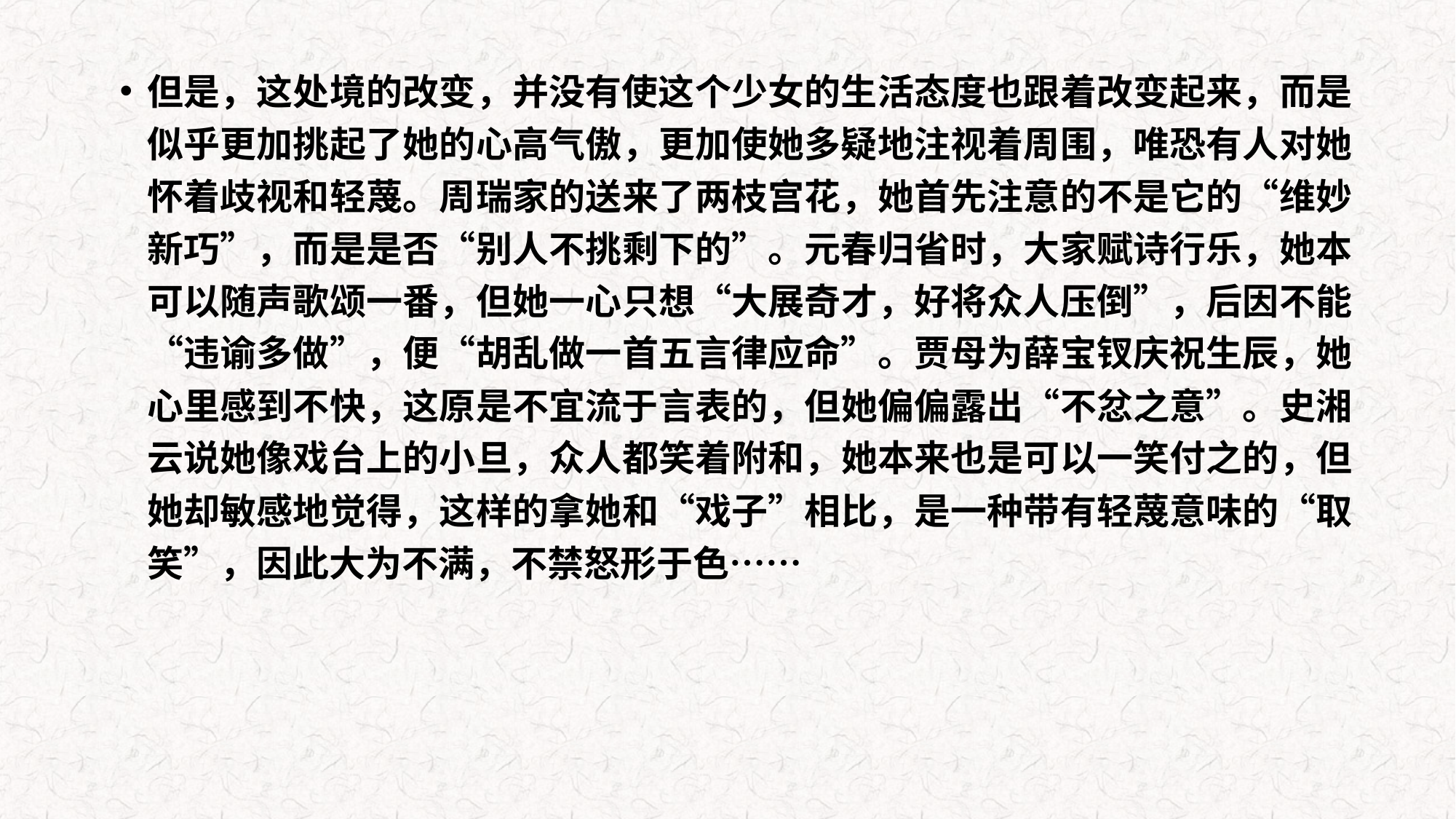

但是，这处境的改变，并没有使这个少女的生活态度也跟着改变起来，而是似乎更加挑起了她的心高气傲，更加使她多疑地注视着周围，唯恐有人对她怀着歧视和轻蔑。周瑞家的送来了两枝宫花，她首先注意的不是它的“维妙新巧”，而是是否“别人不挑剩下的”。元春归省时，大家赋诗行乐，她本可以随声歌颂一番，但她一心只想“大展奇才，好将众人压倒”，后因不能“违谕多做”，便“胡乱做一首五言律应命”。贾母为薛宝钗庆祝生辰，她心里感到不快，这原是不宜流于言表的，但她偏偏露出“不忿之意”。史湘云说她像戏台上的小旦，众人都笑着附和，她本来也是可以一笑付之的，但她却敏感地觉得，这样的拿她和“戏子”相比，是一种带有轻蔑意味的“取笑”，因此大为不满，不禁怒形于色……